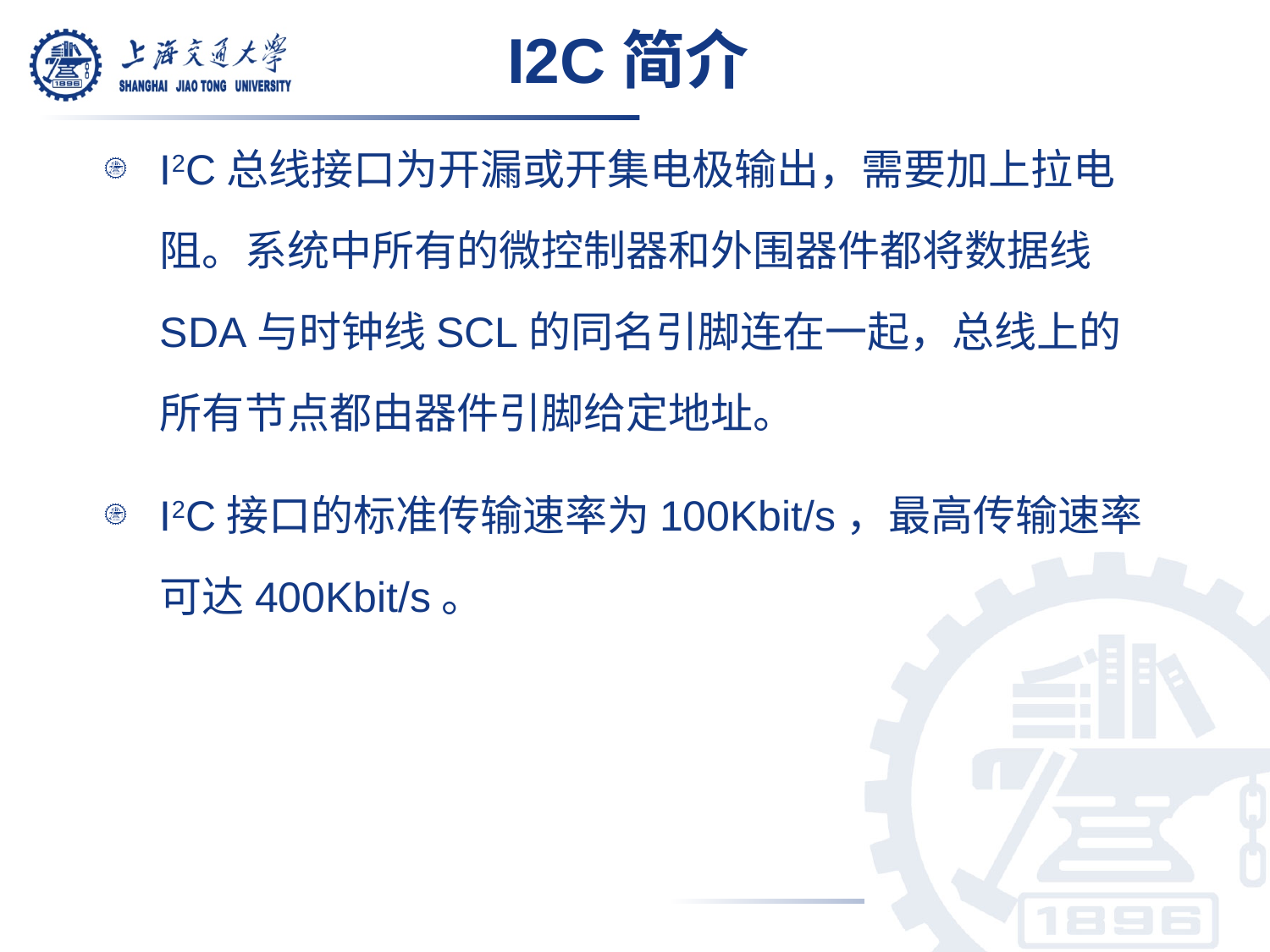

I2C简介
I2C总线接口为开漏或开集电极输出，需要加上拉电阻。系统中所有的微控制器和外围器件都将数据线SDA与时钟线SCL的同名引脚连在一起，总线上的所有节点都由器件引脚给定地址。
I2C接口的标准传输速率为100Kbit/s，最高传输速率可达400Kbit/s。